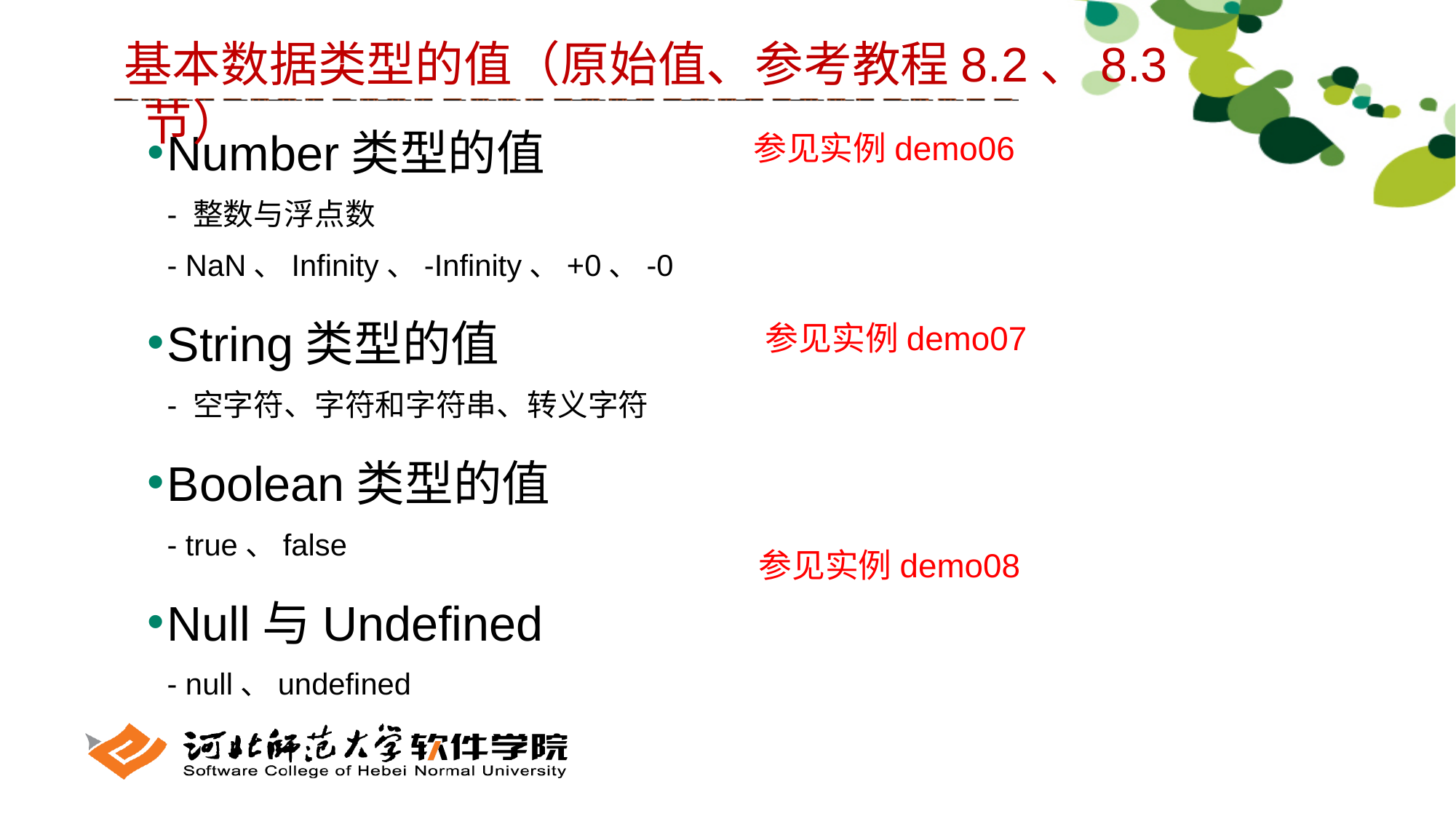

基本数据类型的值（原始值、参考教程8.2、8.3节）
Number类型的值
- 整数与浮点数
- NaN、Infinity、-Infinity、+0、-0
String类型的值
- 空字符、字符和字符串、转义字符
Boolean类型的值
- true、false
Null与Undefined
- null、undefined

参见实例demo06
参见实例demo07
参见实例demo08